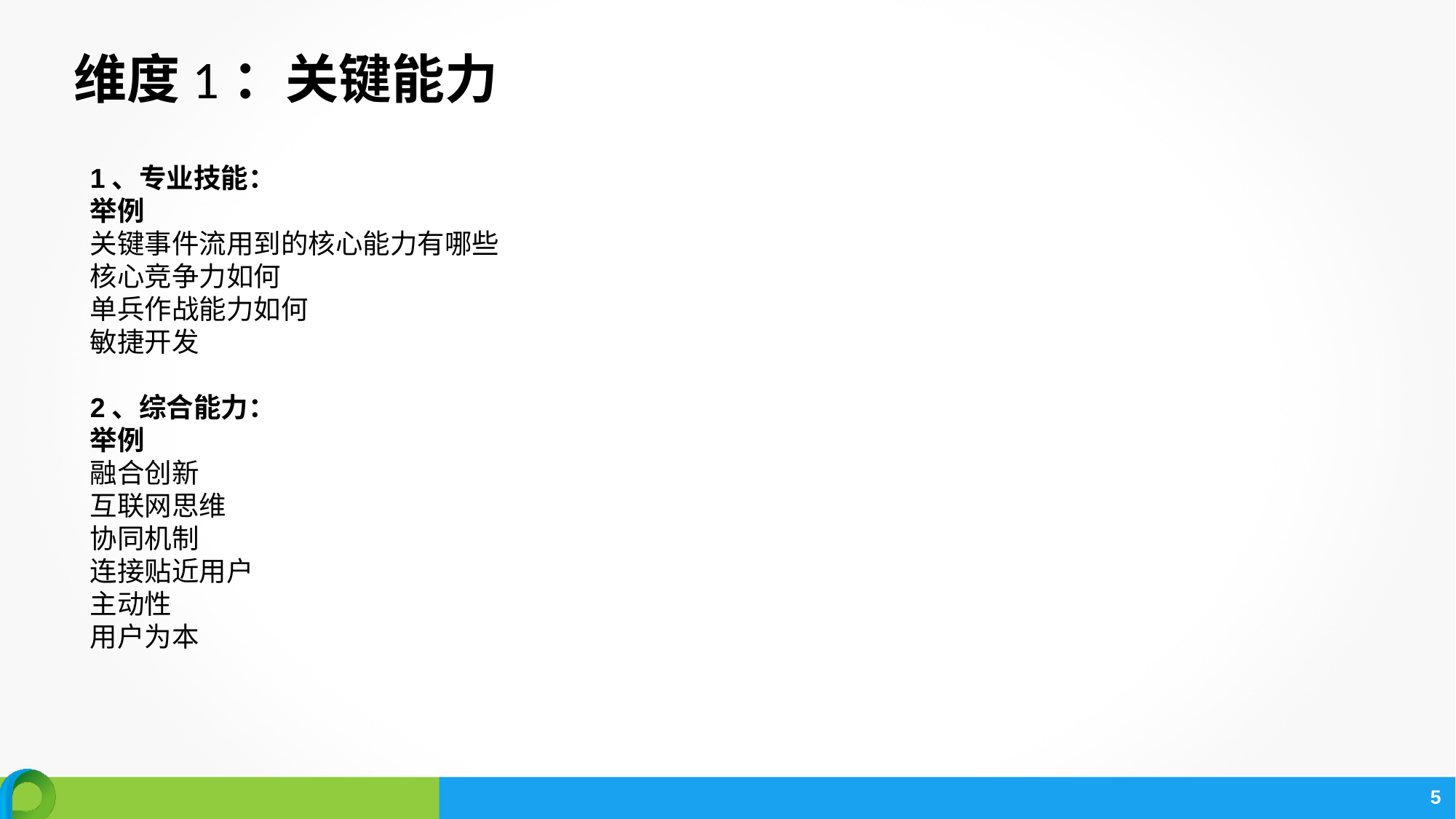

维度1：关键能力
1、专业技能：
举例
关键事件流用到的核心能力有哪些
核心竞争力如何
单兵作战能力如何
敏捷开发

2、综合能力：
举例
融合创新
互联网思维
协同机制
连接贴近用户
主动性
用户为本